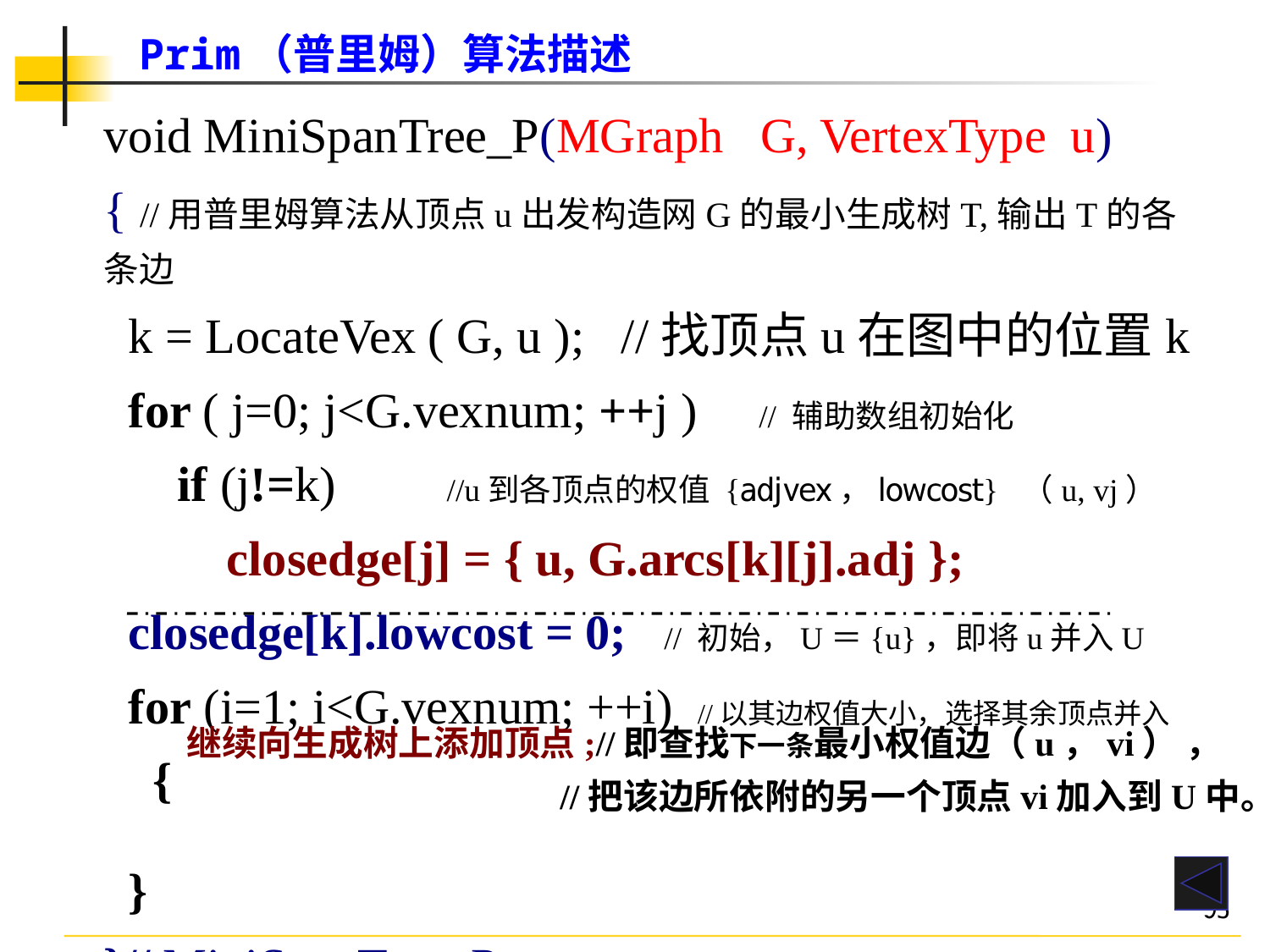

Prim（普里姆）算法描述
void MiniSpanTree_P(MGraph   G, VertexType  u)
{ //用普里姆算法从顶点u出发构造网G的最小生成树T,输出T的各条边
  k = LocateVex ( G, u );   //找顶点u在图中的位置k
  for ( j=0; j<G.vexnum; ++j )     // 辅助数组初始化
      if (j!=k)         //u到各顶点的权值 {adjvex，lowcost}  （u, vj）
          closedge[j] = { u, G.arcs[k][j].adj };
  closedge[k].lowcost = 0;   // 初始，U＝{u}，即将u并入U
  for (i=1; i<G.vexnum; ++i)  //以其边权值大小，选择其余顶点并入
    {

  }
}// MiniSpanTree_P

继续向生成树上添加顶点;//即查找下一条最小权值边（u，vi） ，
                                          //把该边所依附的另一个顶点vi加入到U中。

95